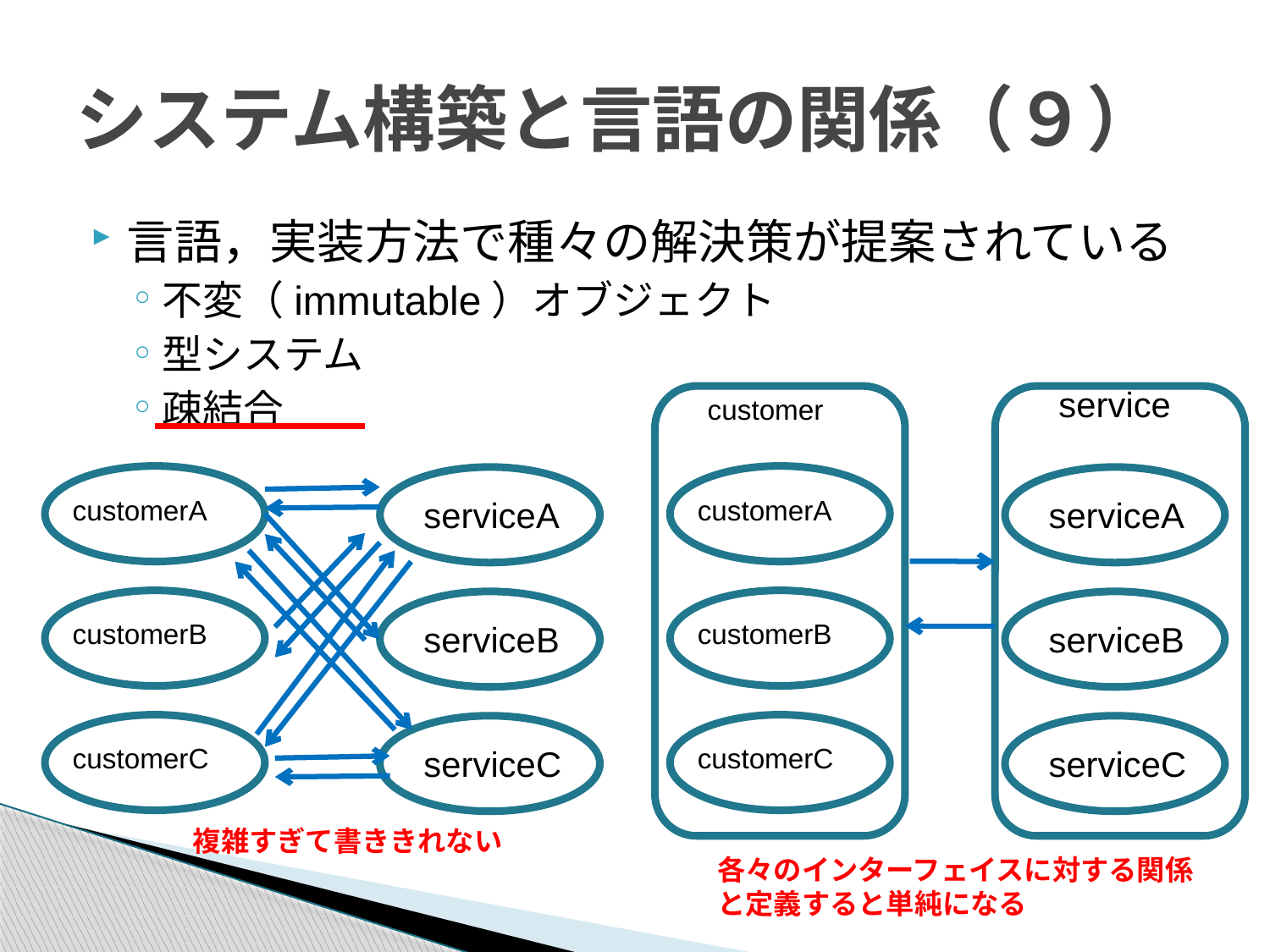

# システム構築と言語の関係（９）
言語，実装方法で種々の解決策が提案されている
不変（immutable）オブジェクト
型システム
疎結合
service

customer

customerA
customerA
serviceA
serviceA

customerB
customerB
serviceB
serviceB

customerC
customerC
serviceC
serviceC
複雑すぎて書ききれない
各々のインターフェイスに対する関係と定義すると単純になる